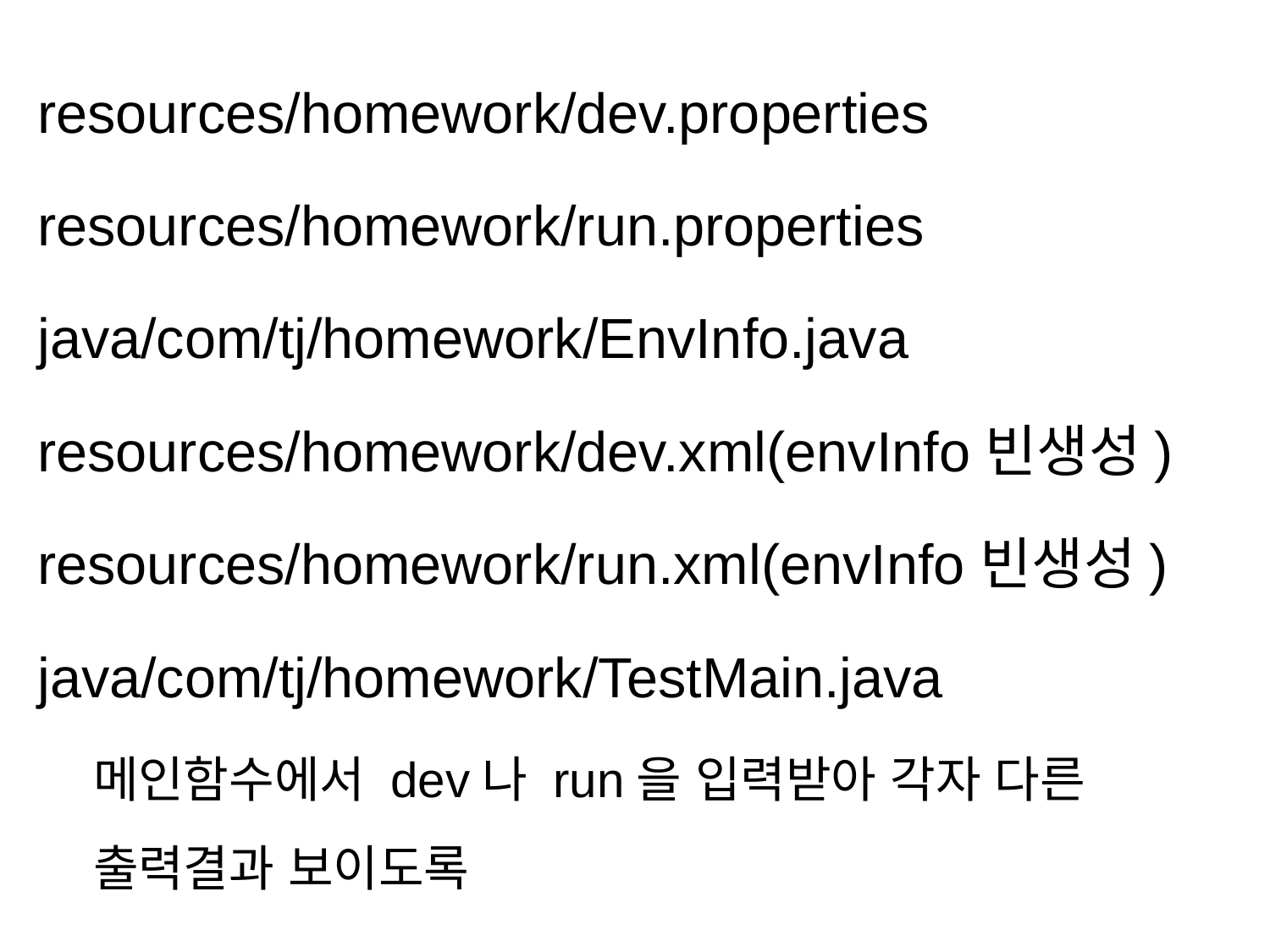

resources/homework/dev.properties
resources/homework/run.properties
java/com/tj/homework/EnvInfo.java
resources/homework/dev.xml(envInfo빈생성)
resources/homework/run.xml(envInfo빈생성)
java/com/tj/homework/TestMain.java
메인함수에서 dev나 run을 입력받아 각자 다른 출력결과 보이도록